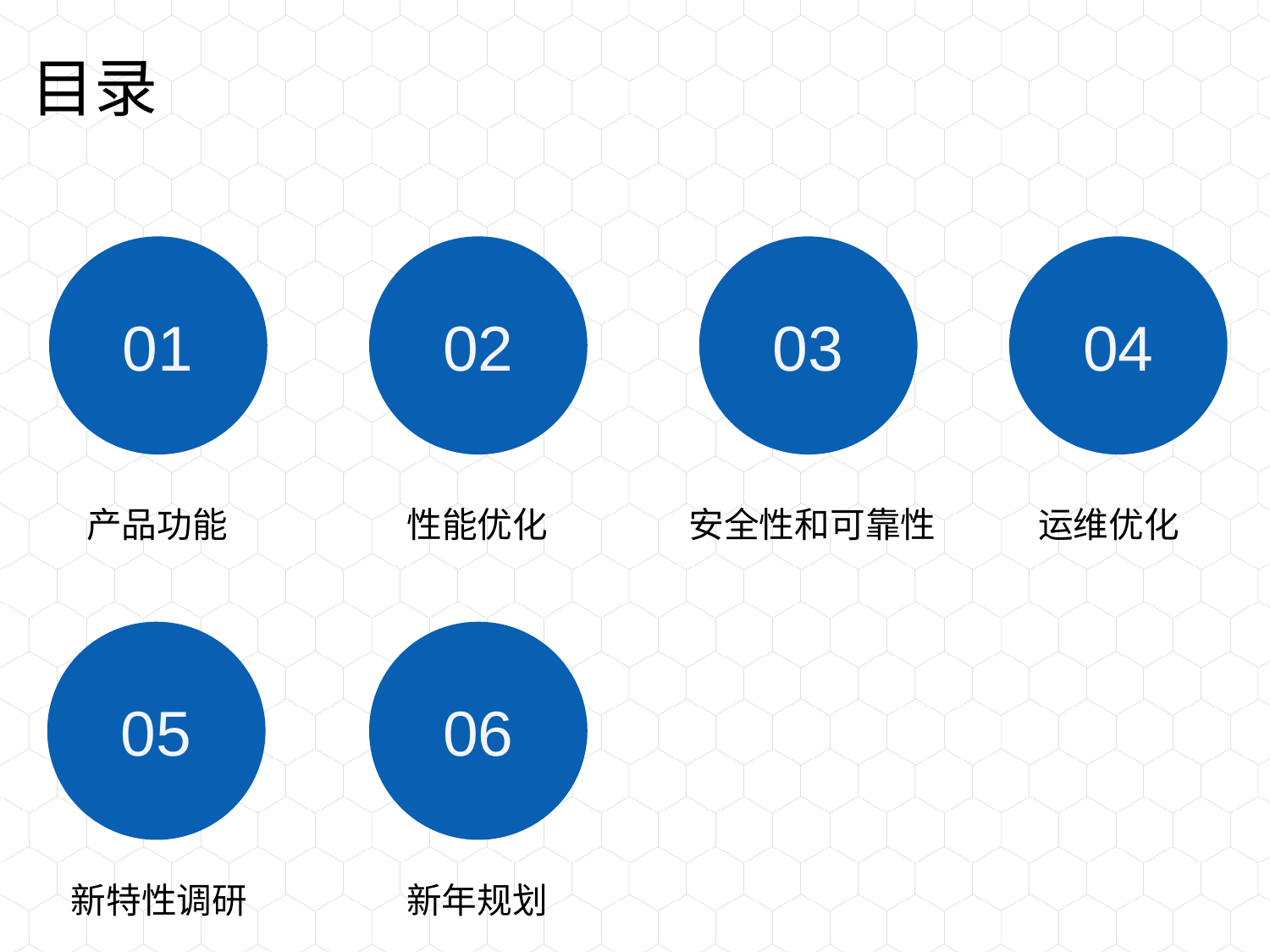

# 目录

01

02

03

04
产品功能
性能优化
安全性和可靠性
运维优化

05

06
新特性调研
新年规划